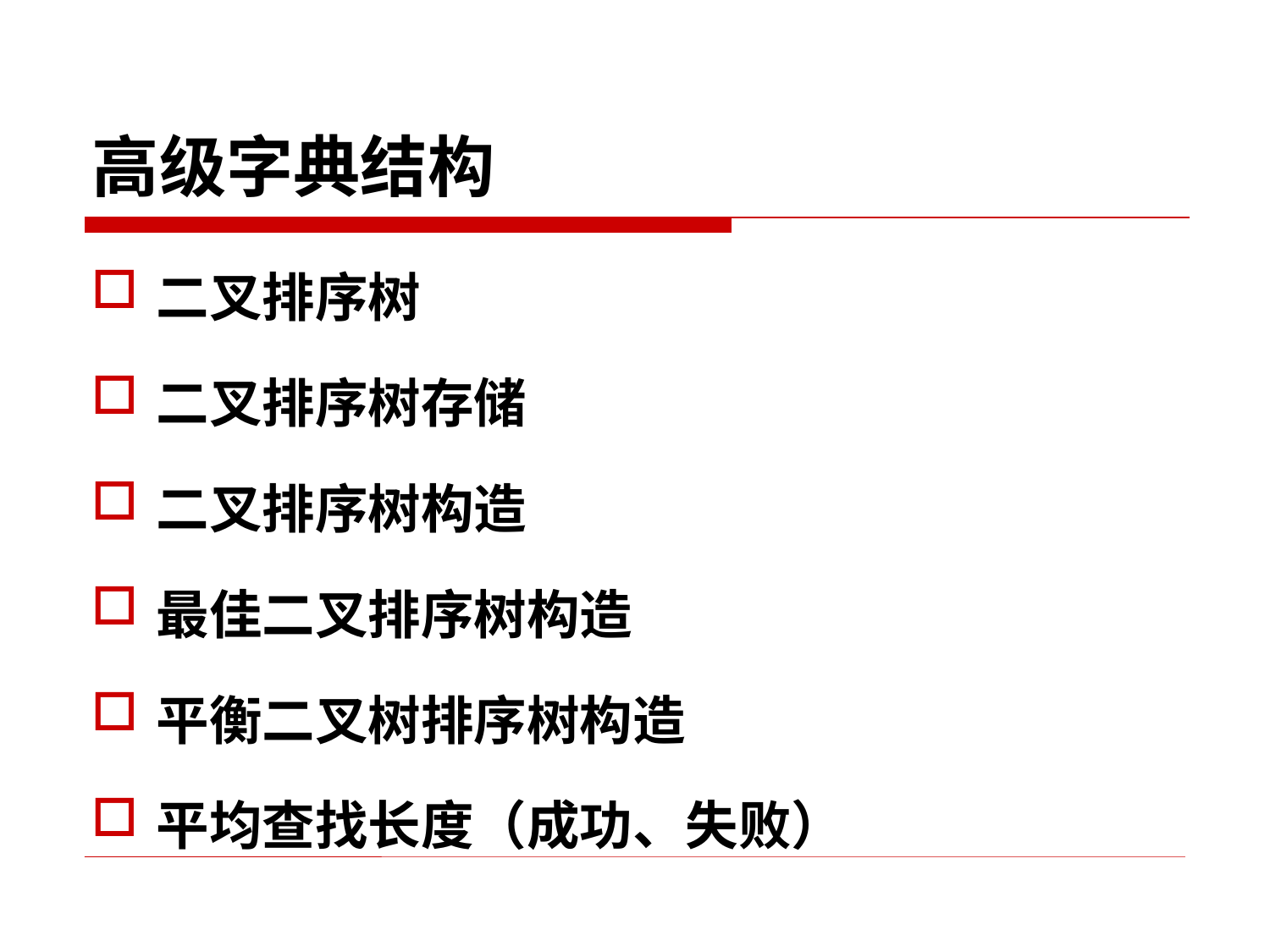

# 高级字典结构
二叉排序树
二叉排序树存储
二叉排序树构造
最佳二叉排序树构造
平衡二叉树排序树构造
平均查找长度（成功、失败）